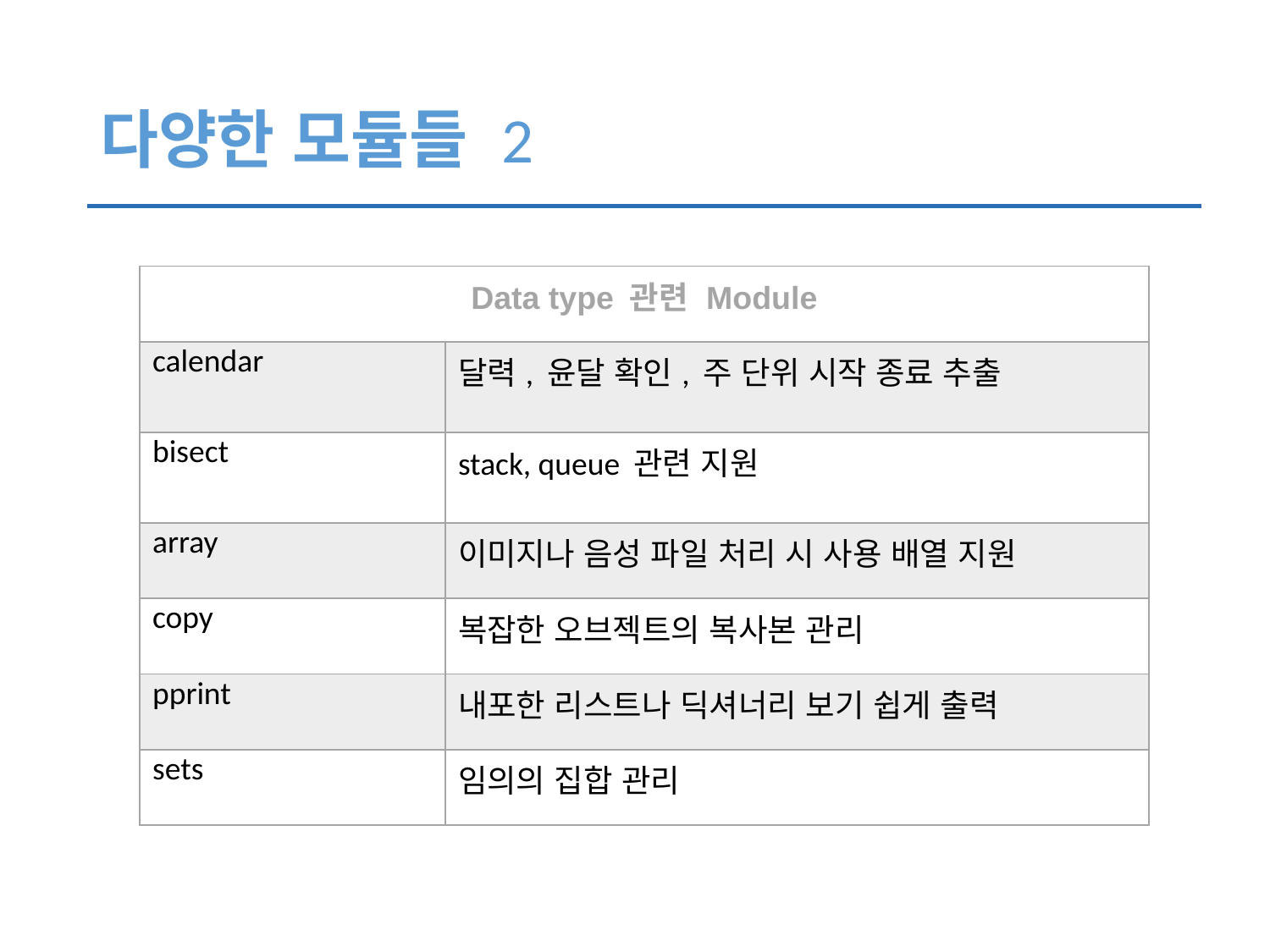

# 다양한 모듈들 2
| Data type 관련 Module |  |
| --- | --- |
| calendar | 달력, 윤달 확인, 주 단위 시작 종료 추출 |
| bisect | stack, queue 관련 지원 |
| array | 이미지나 음성 파일 처리 시 사용 배열 지원 |
| copy | 복잡한 오브젝트의 복사본 관리 |
| pprint | 내포한 리스트나 딕셔너리 보기 쉽게 출력 |
| sets | 임의의 집합 관리 |